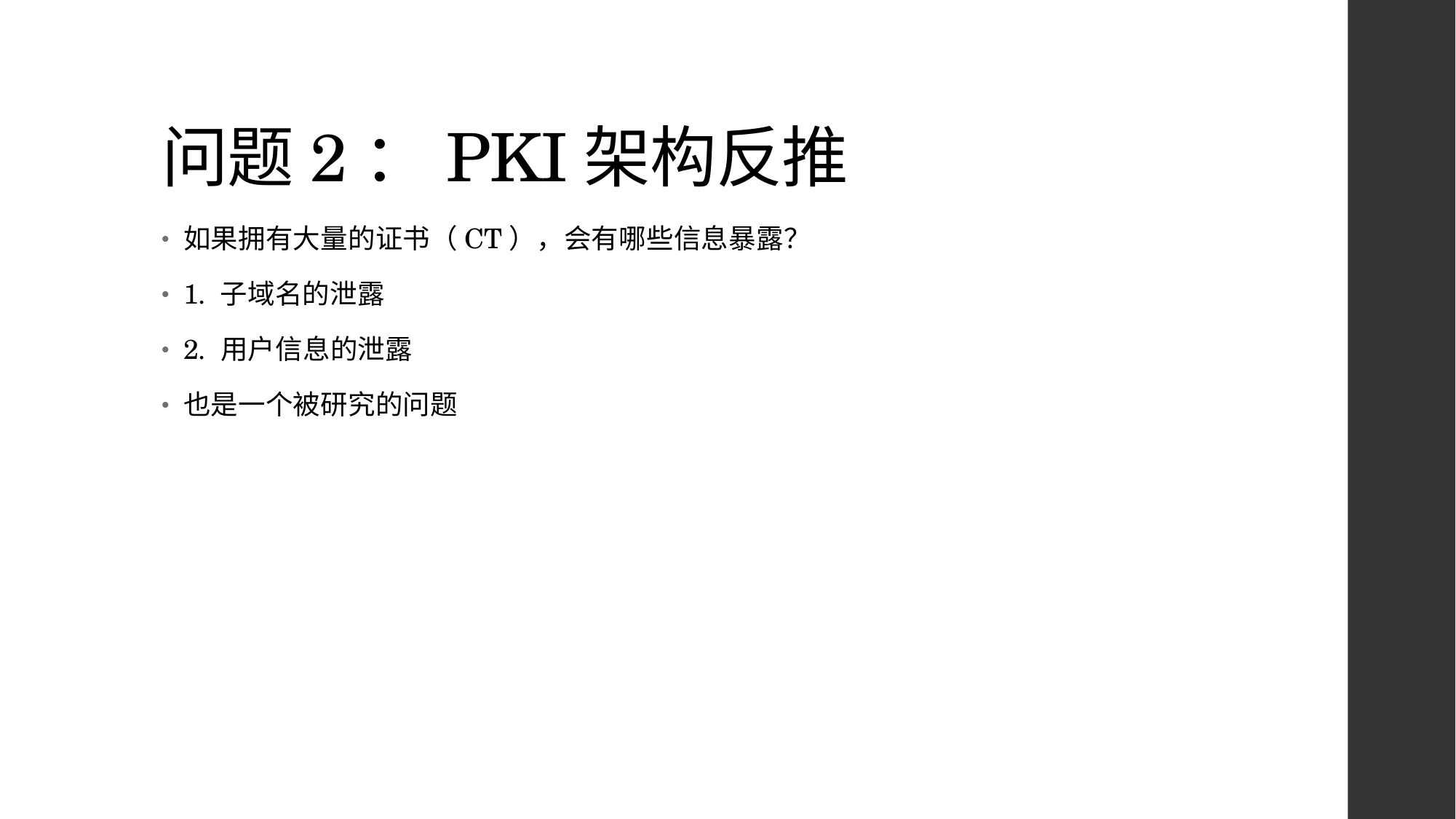

# 问题2：PKI架构反推
如果拥有大量的证书（CT），会有哪些信息暴露？
1. 子域名的泄露
2. 用户信息的泄露
也是一个被研究的问题